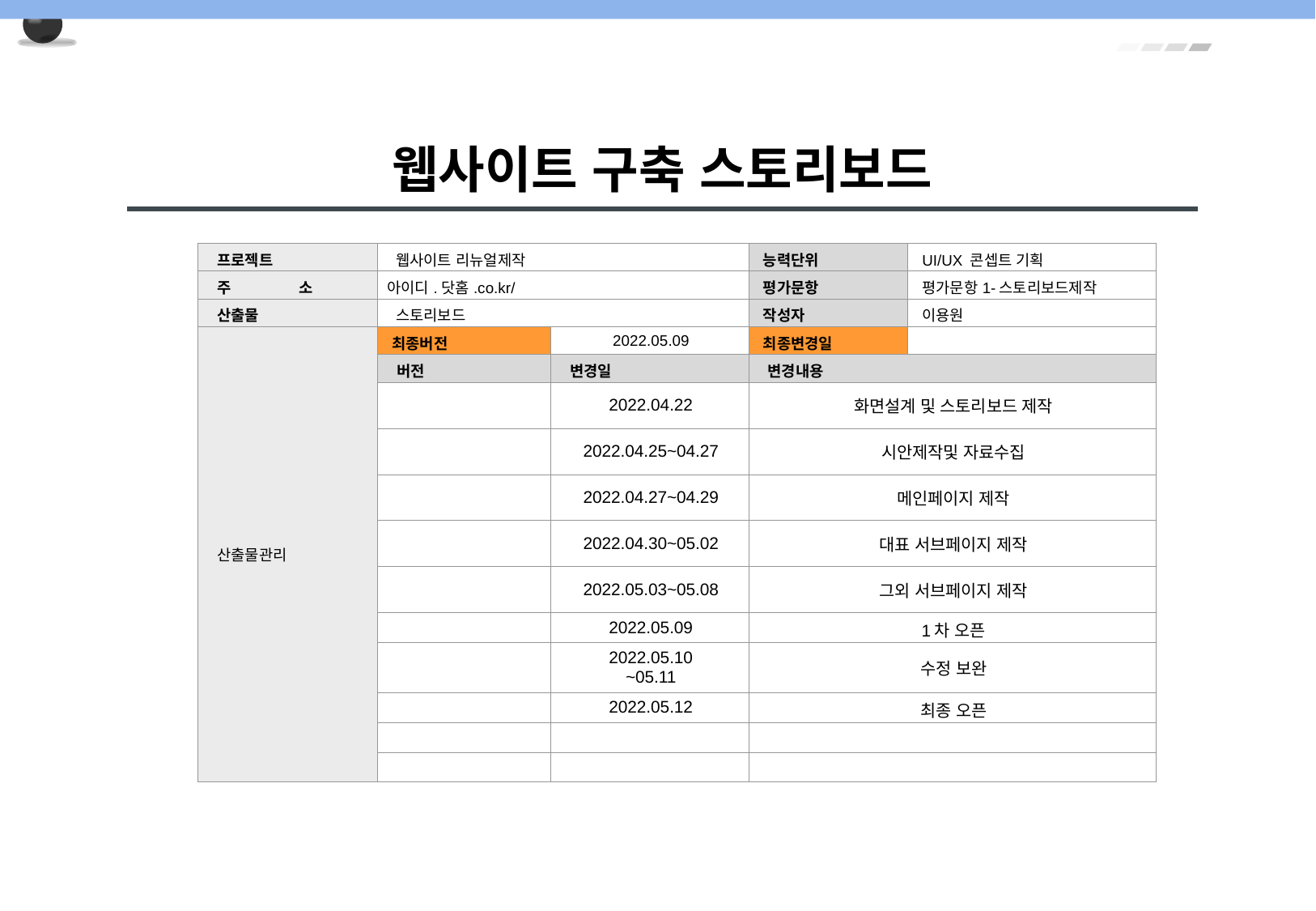

웹사이트 구축 스토리보드
| 프로젝트 | 웹사이트 리뉴얼제작 |  | 능력단위 | UI/UX 콘셉트 기획 |
| --- | --- | --- | --- | --- |
| 주 소 | 아이디.닷홈.co.kr/ |  | 평가문항 | 평가문항1-스토리보드제작 |
| 산출물 | 스토리보드 |  | 작성자 | 이용원 |
| 산출물관리 | 최종버전 | 2022.05.09 | 최종변경일 |  |
|  | 버전 | 변경일 | 변경내용 |  |
|  |  | 2022.04.22 | 화면설계 및 스토리보드 제작 |  |
|  |  | 2022.04.25~04.27 | 시안제작및 자료수집 |  |
|  |  | 2022.04.27~04.29 | 메인페이지 제작 |  |
|  |  | 2022.04.30~05.02 | 대표 서브페이지 제작 |  |
|  |  | 2022.05.03~05.08 | 그외 서브페이지 제작 |  |
|  |  | 2022.05.09 | 1차 오픈 |  |
|  |  | 2022.05.10 ~05.11 | 수정 보완 |  |
|  |  | 2022.05.12 | 최종 오픈 |  |
|  |  |  |  |  |
|  |  |  |  |  |